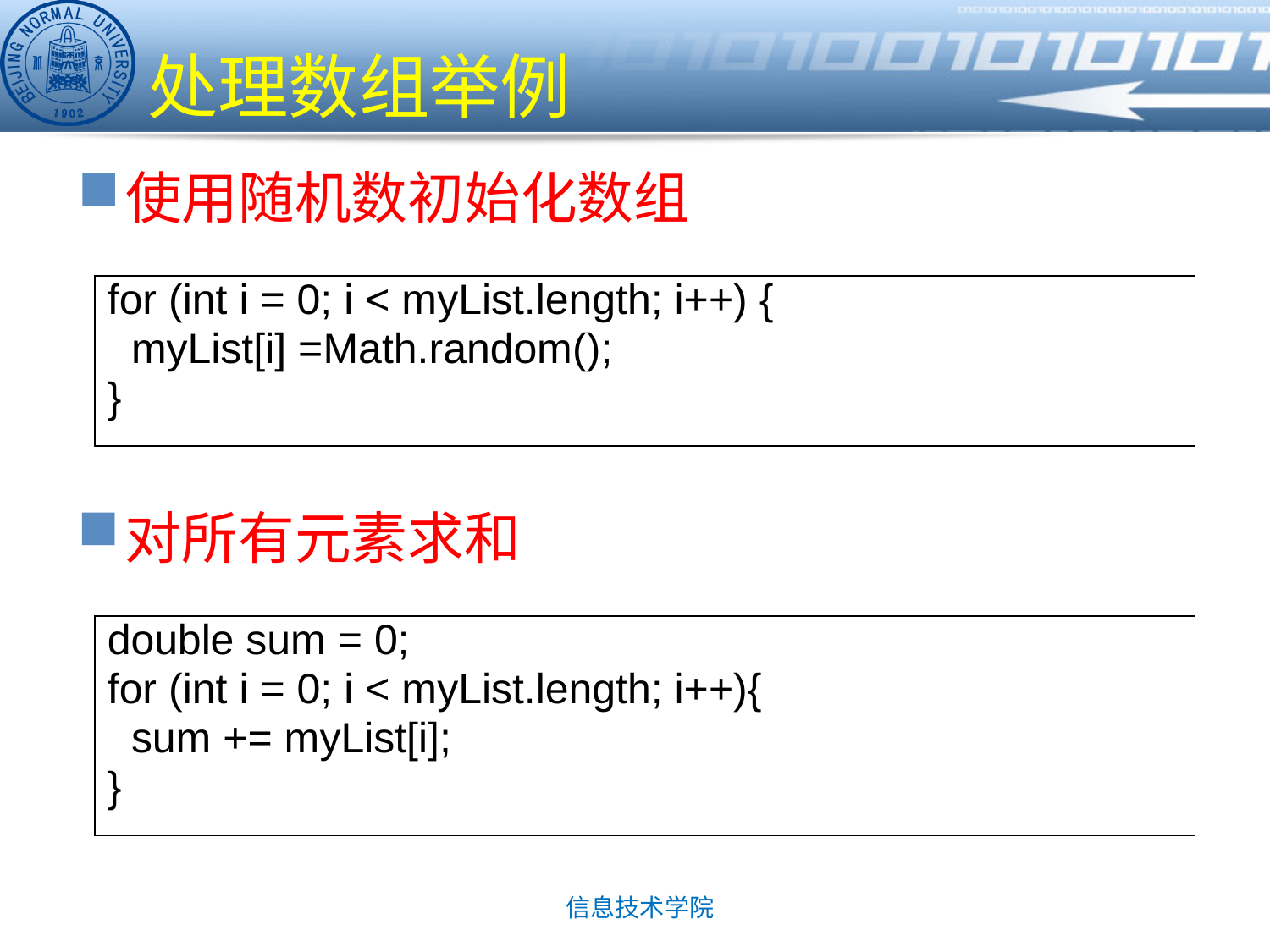

# 处理数组举例
使用随机数初始化数组
for (int i = 0; i < myList.length; i++) {
  myList[i] =Math.random();
}
对所有元素求和
double sum = 0;
for (int i = 0; i < myList.length; i++){
  sum += myList[i];
}
13